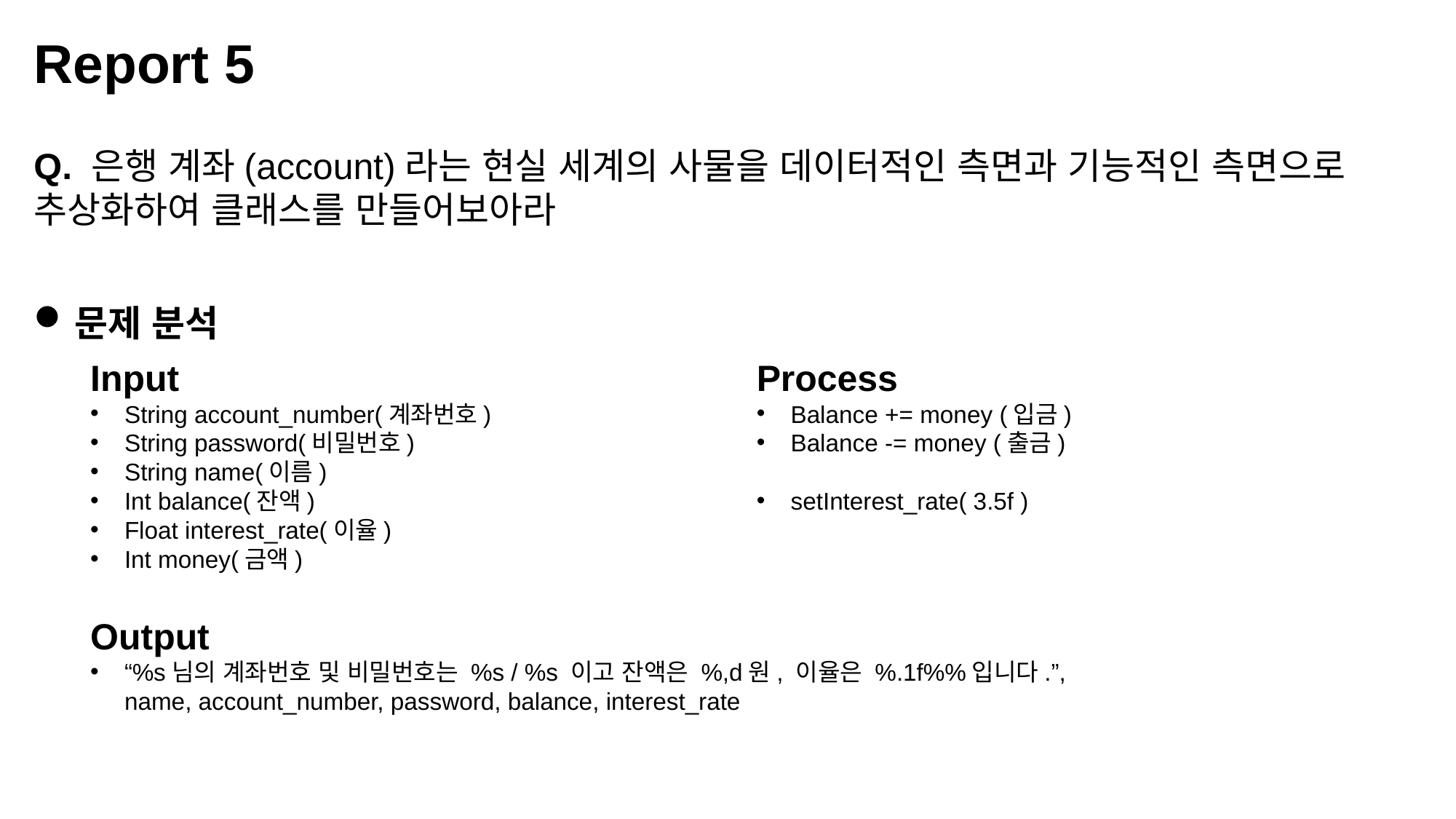

Report 5
Q. 은행 계좌(account)라는 현실 세계의 사물을 데이터적인 측면과 기능적인 측면으로 추상화하여 클래스를 만들어보아라
문제 분석
Process
Balance += money (입금)
Balance -= money (출금)

setInterest_rate( 3.5f )

Input
String account_number(계좌번호)
String password(비밀번호)
String name(이름)
Int balance(잔액)
Float interest_rate(이율)
Int money(금액)
Output
“%s님의 계좌번호 및 비밀번호는 %s / %s 이고 잔액은 %,d원, 이율은 %.1f%%입니다.”, name, account_number, password, balance, interest_rate